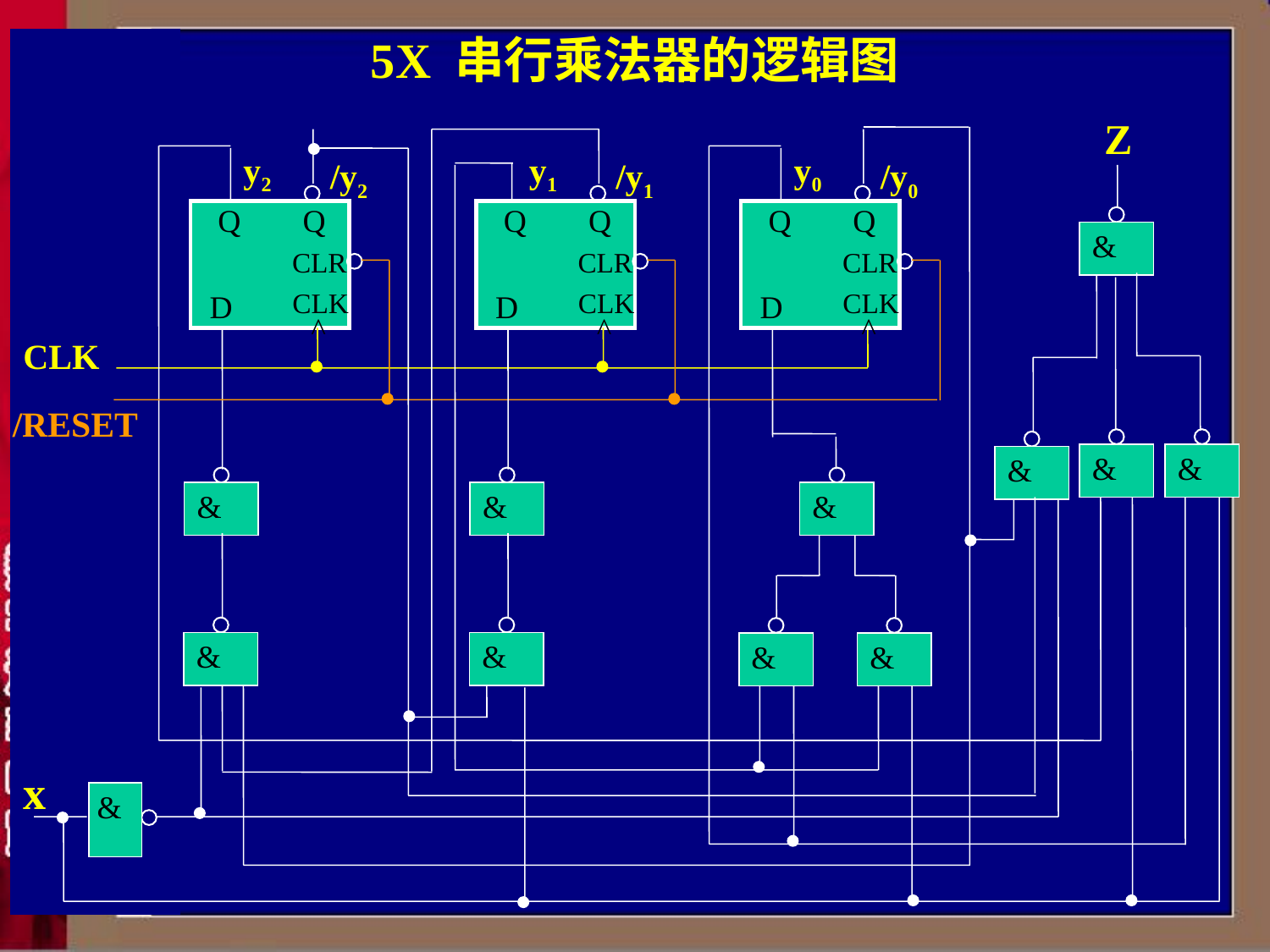

# 5X 串行乘法器的逻辑图

Z

y2
y1
y0

/y2

/y1

/y0

Q
Q
Q
Q
Q
Q

&

CLR
CLR
CLR

CLK
CLK
CLK
D
D
D
^
^
^
CLK

/RESET

&
&
&

&
&
&

&
&
&
&

x

&